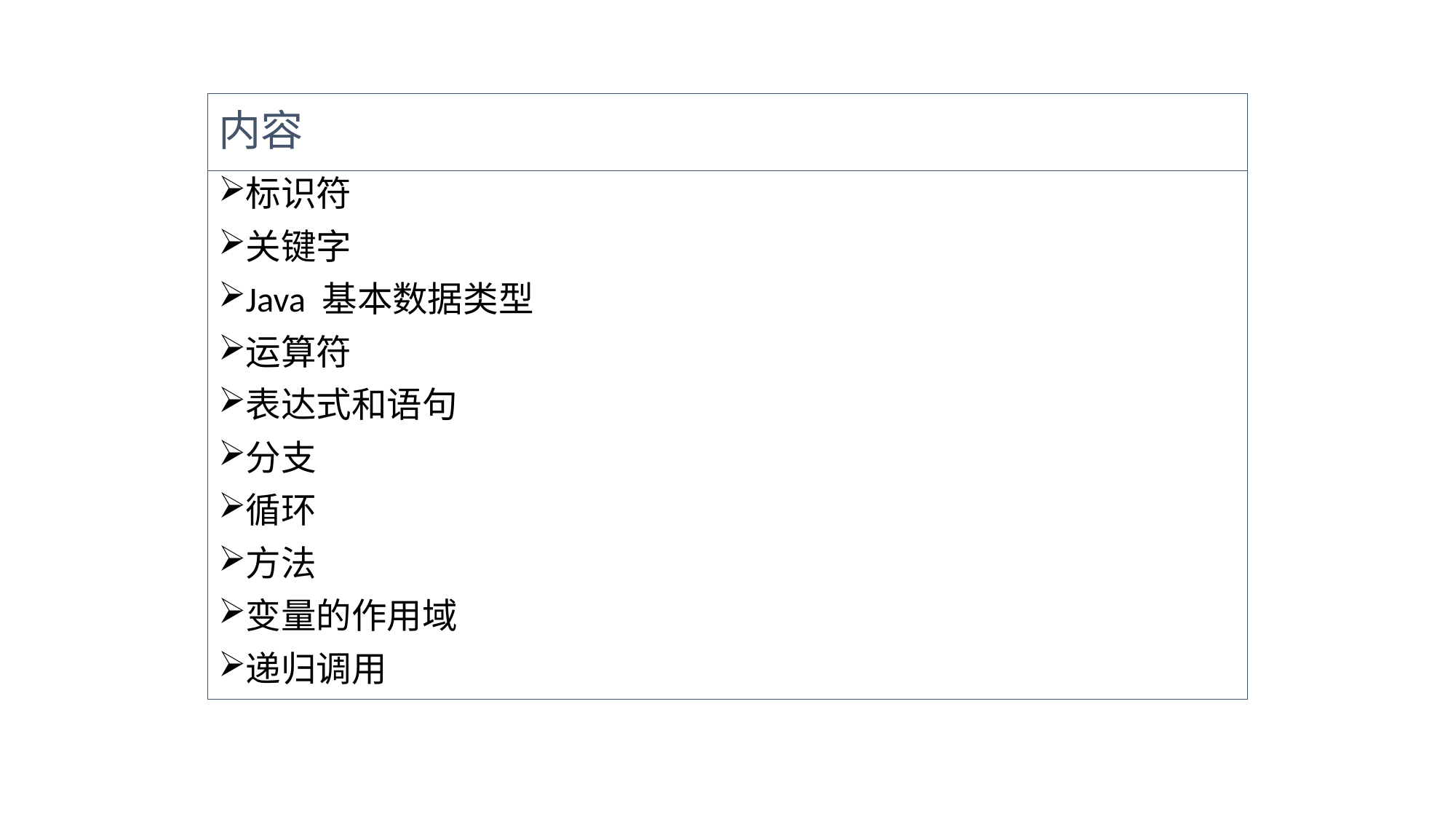

# 内容
标识符
关键字
Java 基本数据类型
运算符
表达式和语句
分支
循环
方法
变量的作用域
递归调用